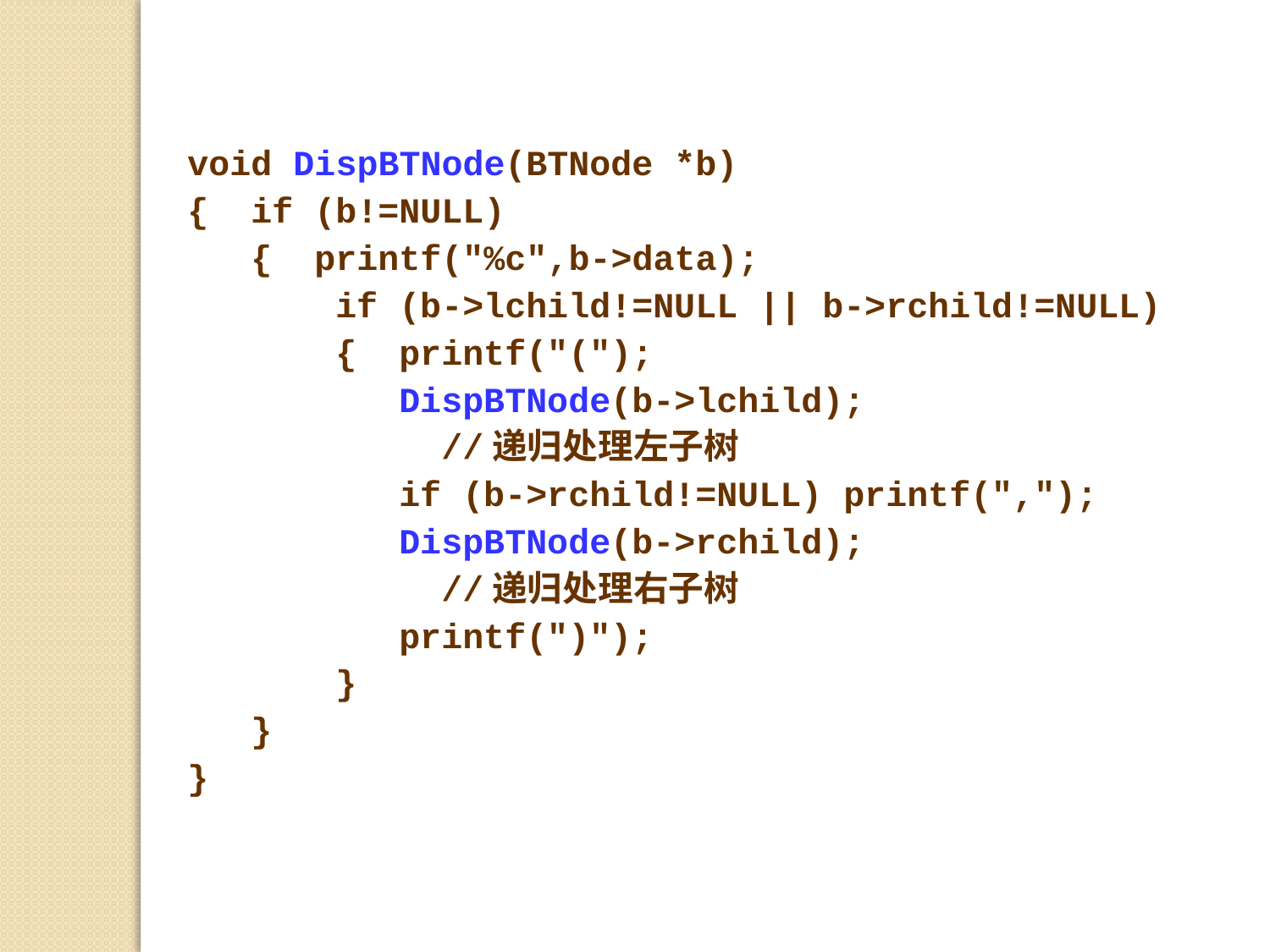

void DispBTNode(BTNode *b)
{  if (b!=NULL)
   {  printf("%c",b->data);
	 if (b->lchild!=NULL || b->rchild!=NULL)
	 {  printf("(");
	    DispBTNode(b->lchild);
	 	//递归处理左子树
	    if (b->rchild!=NULL) printf(",");
	    DispBTNode(b->rchild);
		//递归处理右子树
	    printf(")");
	 }
   }
}